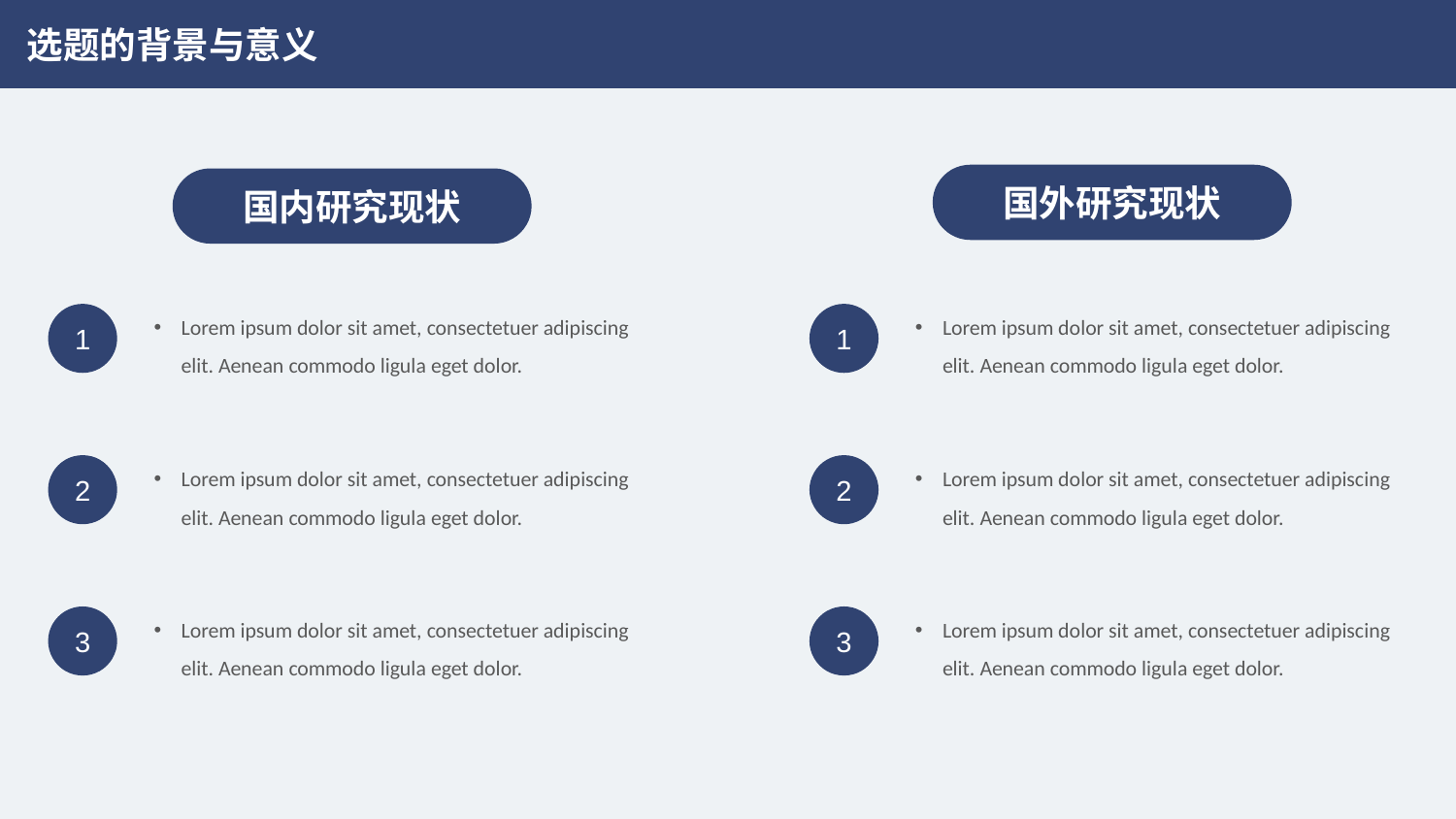

选题的背景与意义
国外研究现状
国内研究现状
Lorem ipsum dolor sit amet, consectetuer adipiscing elit. Aenean commodo ligula eget dolor.
Lorem ipsum dolor sit amet, consectetuer adipiscing elit. Aenean commodo ligula eget dolor.
1
1
Lorem ipsum dolor sit amet, consectetuer adipiscing elit. Aenean commodo ligula eget dolor.
Lorem ipsum dolor sit amet, consectetuer adipiscing elit. Aenean commodo ligula eget dolor.
2
2
Lorem ipsum dolor sit amet, consectetuer adipiscing elit. Aenean commodo ligula eget dolor.
Lorem ipsum dolor sit amet, consectetuer adipiscing elit. Aenean commodo ligula eget dolor.
3
3